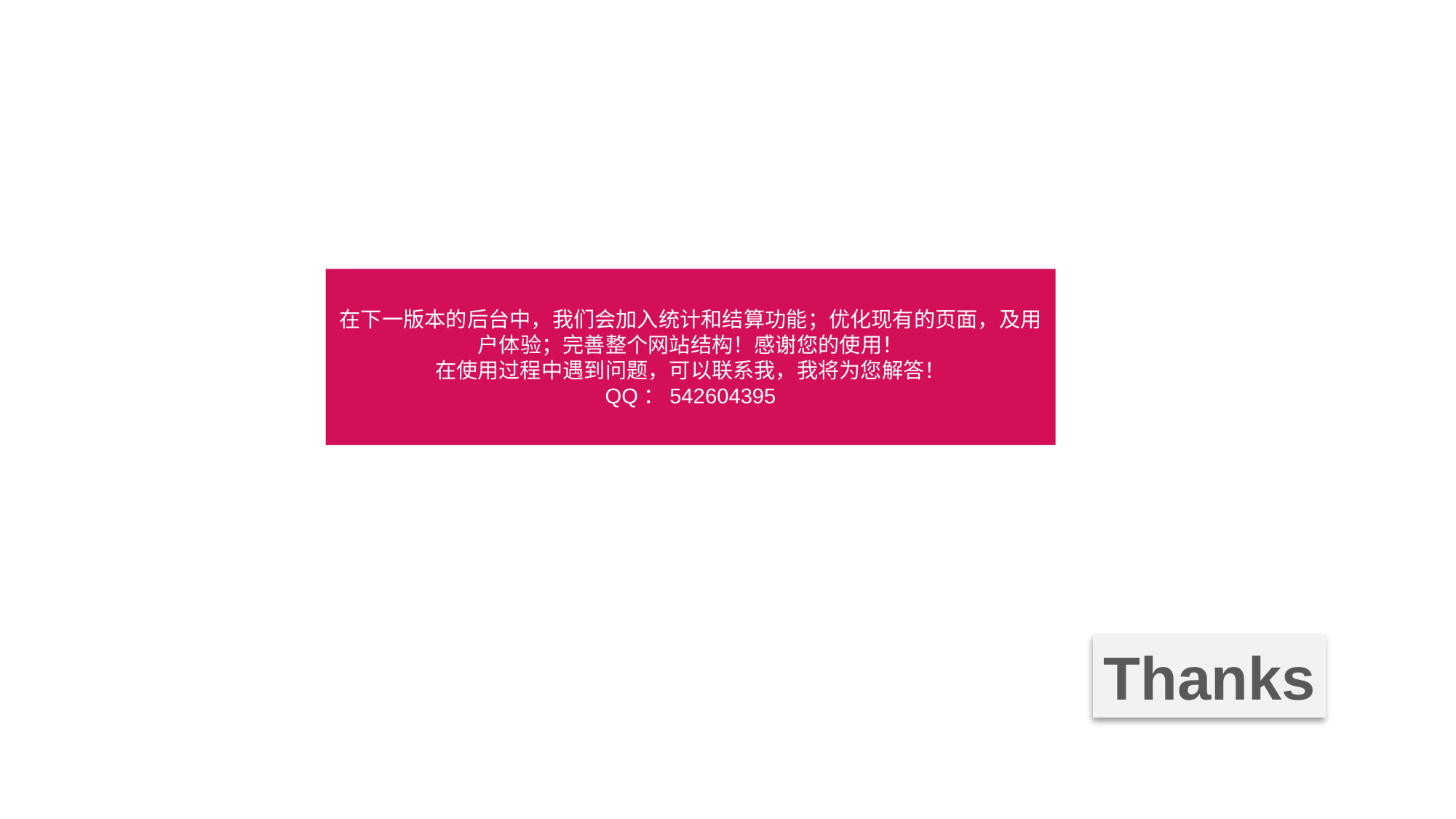

在下一版本的后台中，我们会加入统计和结算功能；优化现有的页面，及用户体验；完善整个网站结构！感谢您的使用！
在使用过程中遇到问题，可以联系我，我将为您解答！
QQ：542604395
Thanks